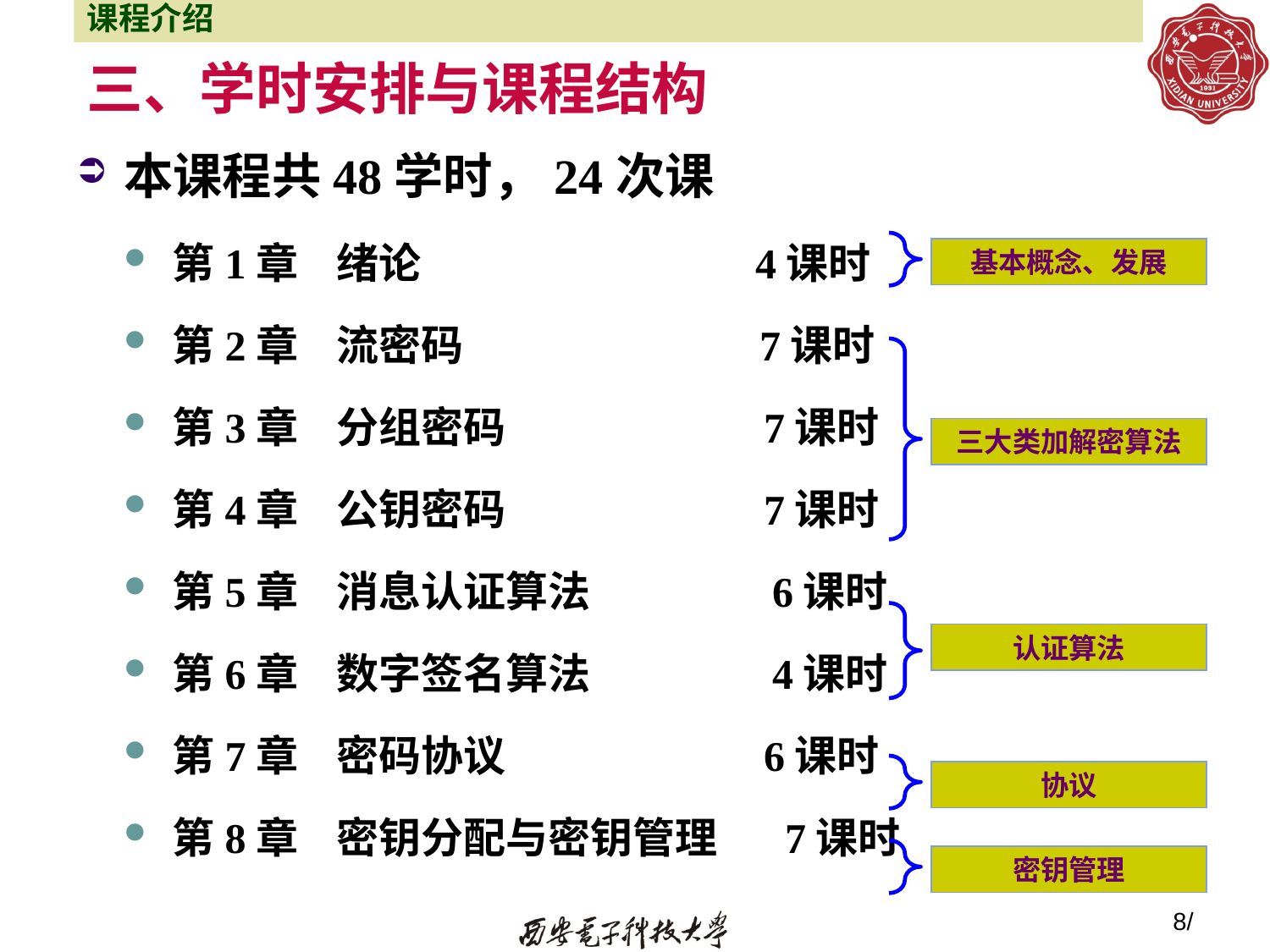

课程介绍
# 三、学时安排与课程结构
本课程共48学时，24次课
第1章    绪论                                  4课时
第2章    流密码                              7课时
第3章    分组密码                          7课时
第4章    公钥密码                          7课时
第5章    消息认证算法                  6课时
第6章    数字签名算法                  4课时
第7章    密码协议                          6课时
第8章    密钥分配与密钥管理      7课时

基本概念、发展

三大类加解密算法

认证算法

协议

密钥管理
8/